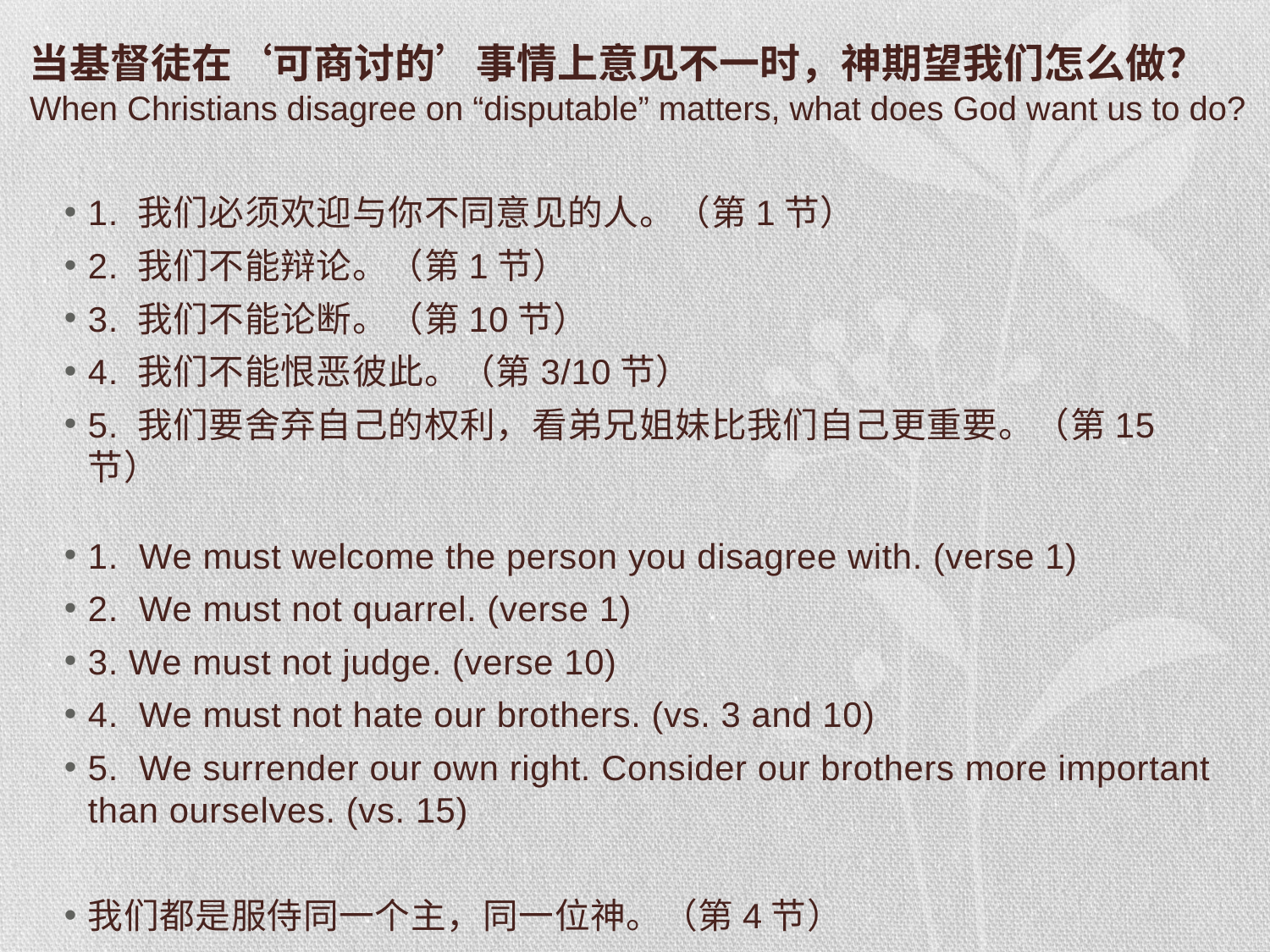

# 当基督徒在‘可商讨的’事情上意见不一时，神期望我们怎么做？ When Christians disagree on “disputable” matters, what does God want us to do?
1. 我们必须欢迎与你不同意见的人。（第1节）
2. 我们不能辩论。（第1节）
3. 我们不能论断。（第10节）
4. 我们不能恨恶彼此。（第3/10节）
5. 我们要舍弃自己的权利，看弟兄姐妹比我们自己更重要。（第15节）

1.  We must welcome the person you disagree with. (verse 1)
2.  We must not quarrel. (verse 1)
3. We must not judge. (verse 10)
4.  We must not hate our brothers. (vs. 3 and 10)
5.  We surrender our own right. Consider our brothers more important than ourselves. (vs. 15)

我们都是服侍同一个主，同一位神。（第4节）
We are servant of the same Master, God (verse 4).